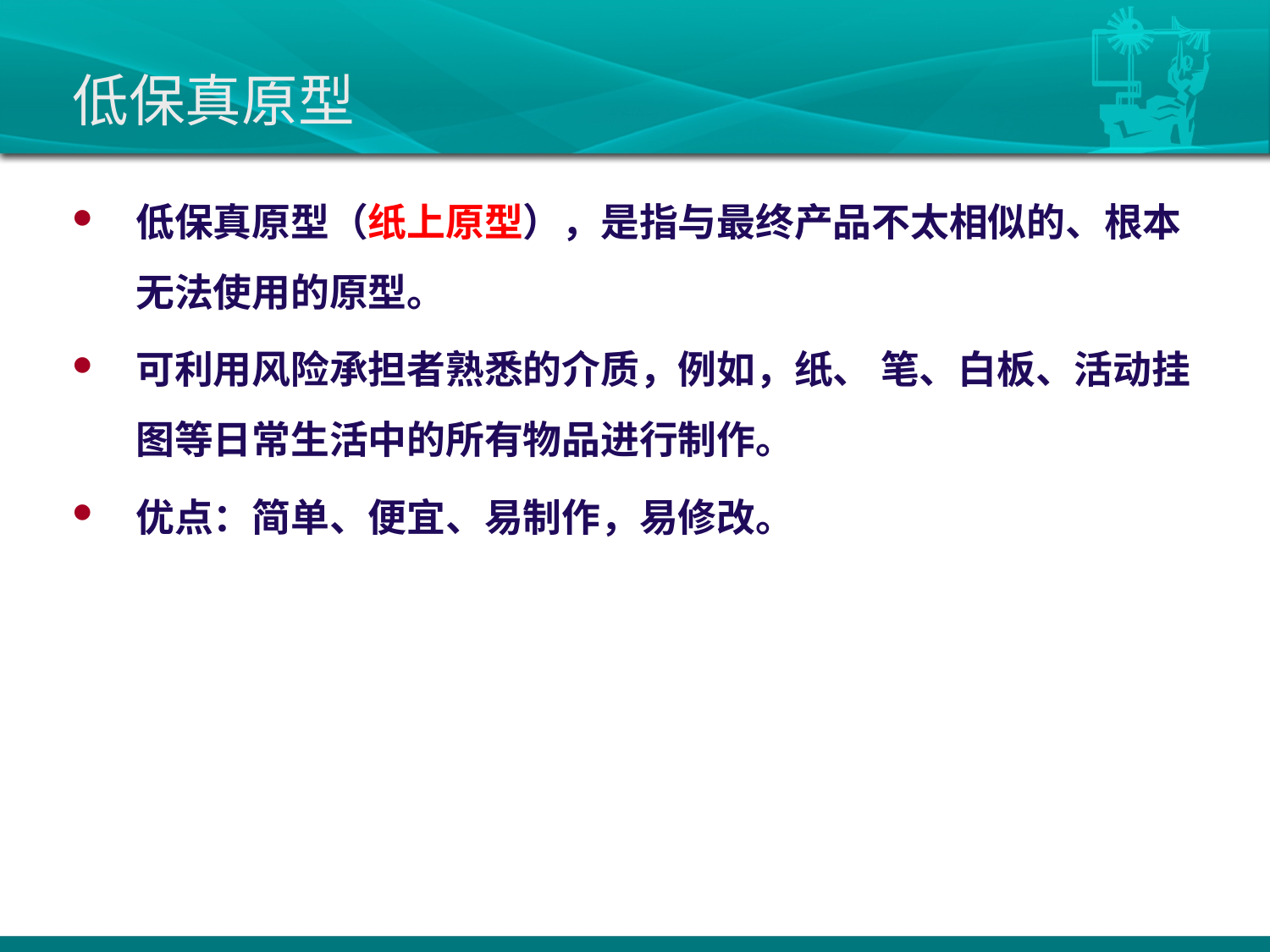

# 低保真原型
低保真原型（纸上原型），是指与最终产品不太相似的、根本无法使用的原型。
可利用风险承担者熟悉的介质，例如，纸、 笔、白板、活动挂图等日常生活中的所有物品进行制作。
优点：简单、便宜、易制作，易修改。